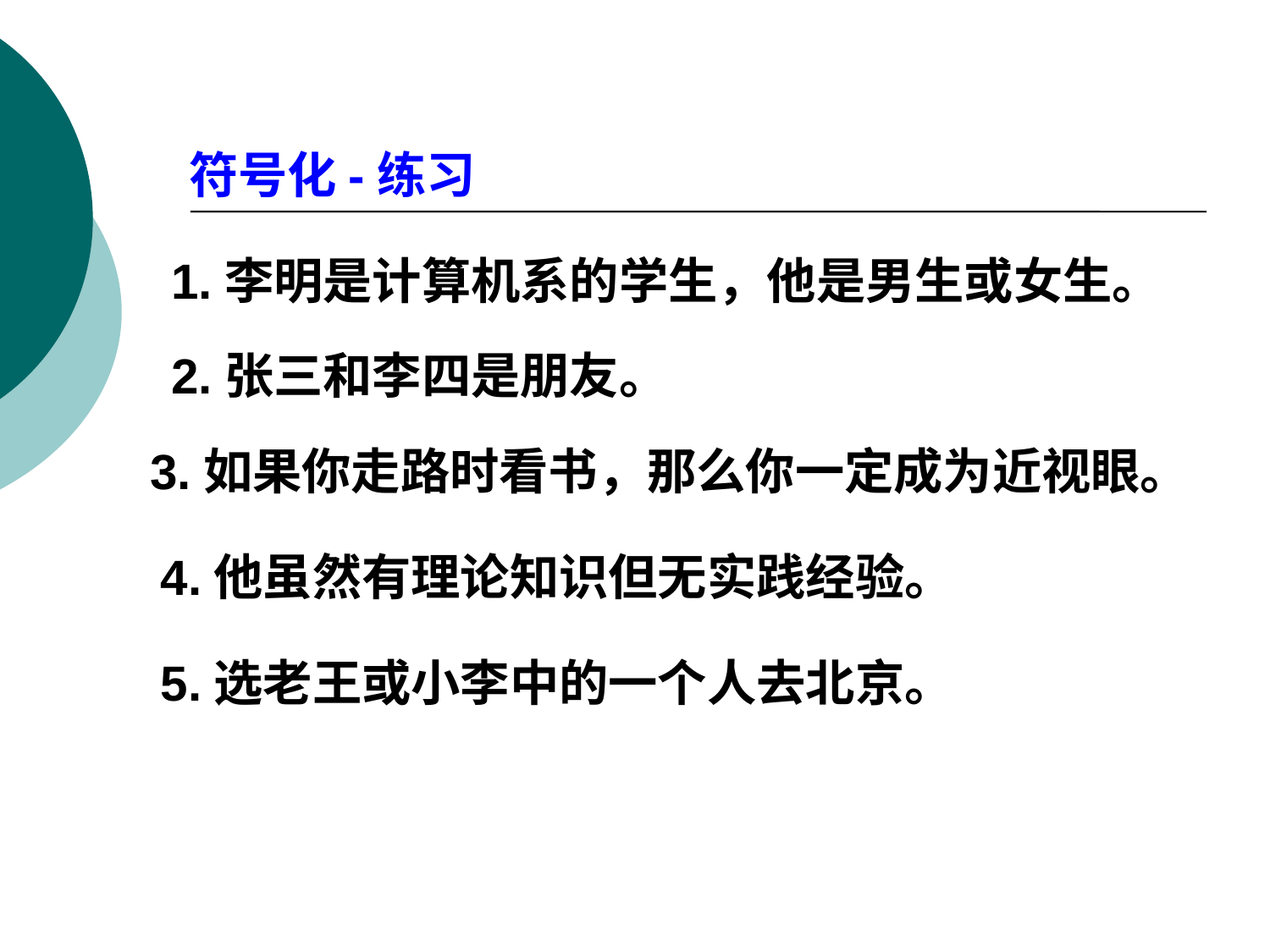

符号化-练习
1.李明是计算机系的学生，他是男生或女生。
2.张三和李四是朋友。
3.如果你走路时看书，那么你一定成为近视眼。
4.他虽然有理论知识但无实践经验。
5.选老王或小李中的一个人去北京。